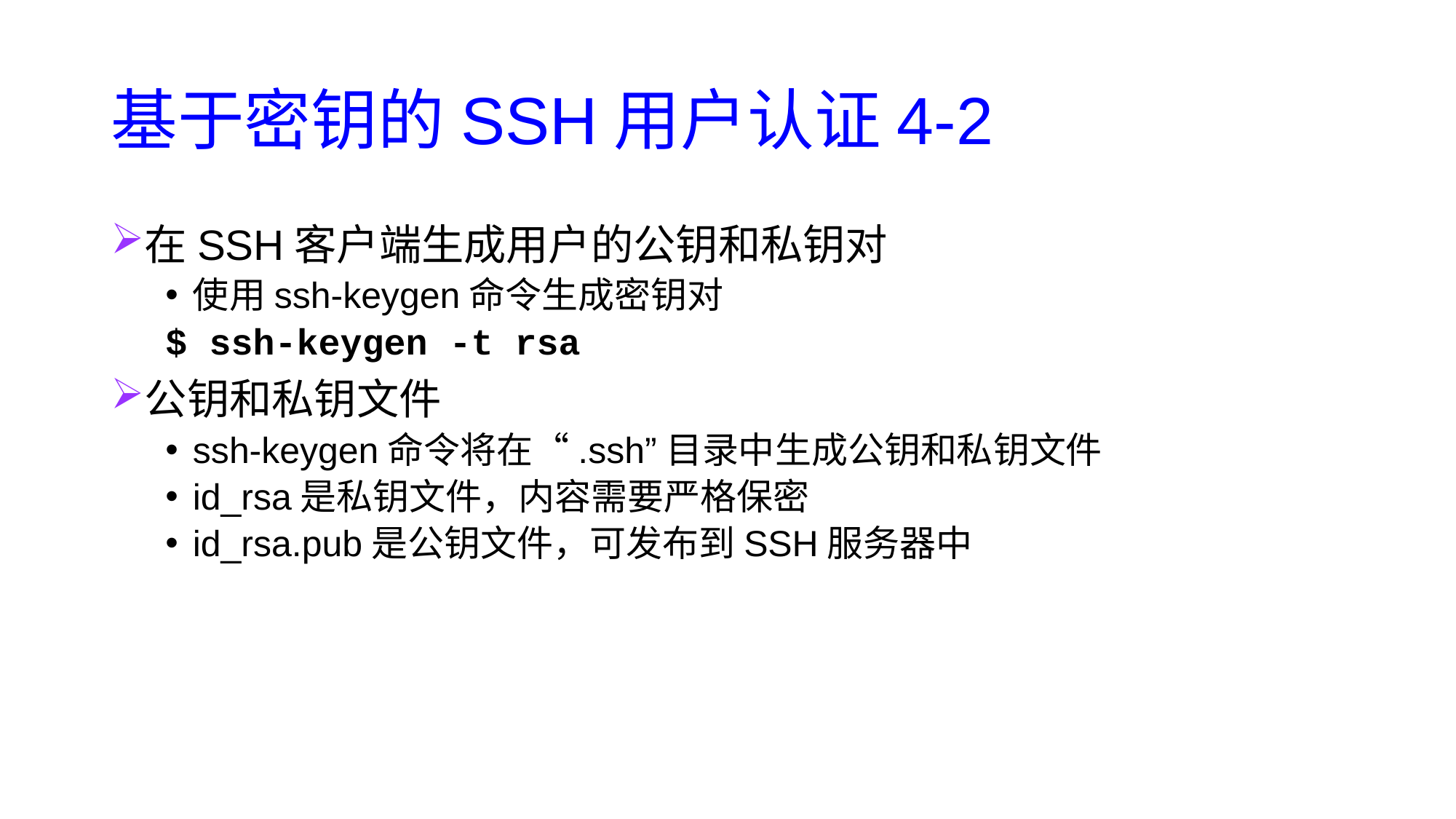

# 基于密钥的SSH用户认证4-2
在SSH客户端生成用户的公钥和私钥对
使用ssh-keygen命令生成密钥对
$ ssh-keygen -t rsa
公钥和私钥文件
ssh-keygen命令将在“.ssh”目录中生成公钥和私钥文件
id_rsa是私钥文件，内容需要严格保密
id_rsa.pub是公钥文件，可发布到SSH服务器中